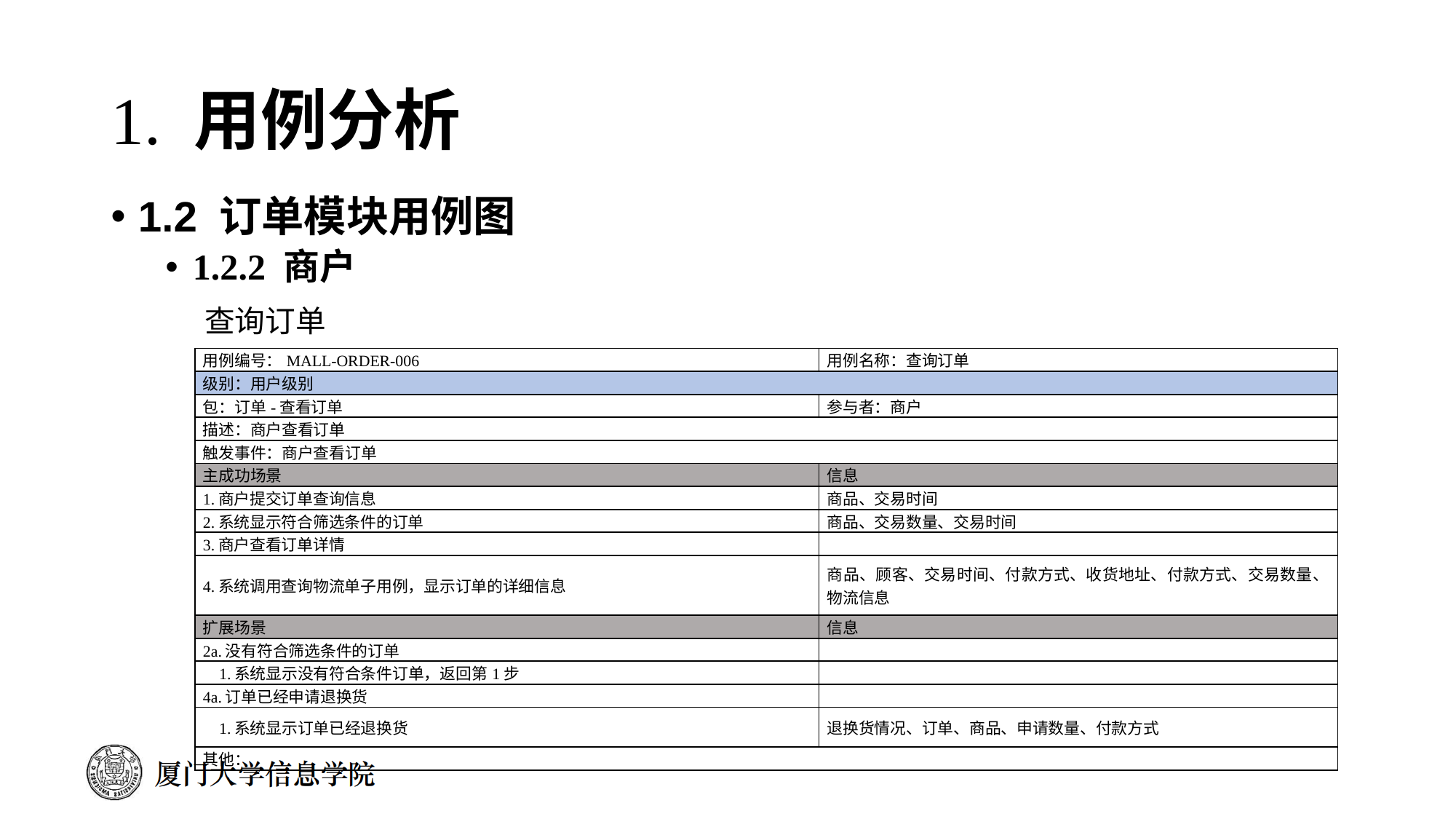

# 1. 用例分析
1.2 订单模块用例图
1.2.2 商户
   查询订单
| 用例编号：MALL-ORDER-006 | 用例名称：查询订单 |
| --- | --- |
| 级别：用户级别 |  |
| 包：订单-查看订单 | 参与者：商户 |
| 描述：商户查看订单 |  |
| 触发事件：商户查看订单 |  |
| 主成功场景 | 信息 |
| 1.商户提交订单查询信息 | 商品、交易时间 |
| 2.系统显示符合筛选条件的订单 | 商品、交易数量、交易时间 |
| 3.商户查看订单详情 |  |
| 4.系统调用查询物流单子用例，显示订单的详细信息 | 商品、顾客、交易时间、付款方式、收货地址、付款方式、交易数量、物流信息 |
| 扩展场景 | 信息 |
| 2a.没有符合筛选条件的订单 |  |
| 1.系统显示没有符合条件订单，返回第1步 |  |
| 4a.订单已经申请退换货 |  |
| 1.系统显示订单已经退换货 | 退换货情况、订单、商品、申请数量、付款方式 |
| 其他： |  |